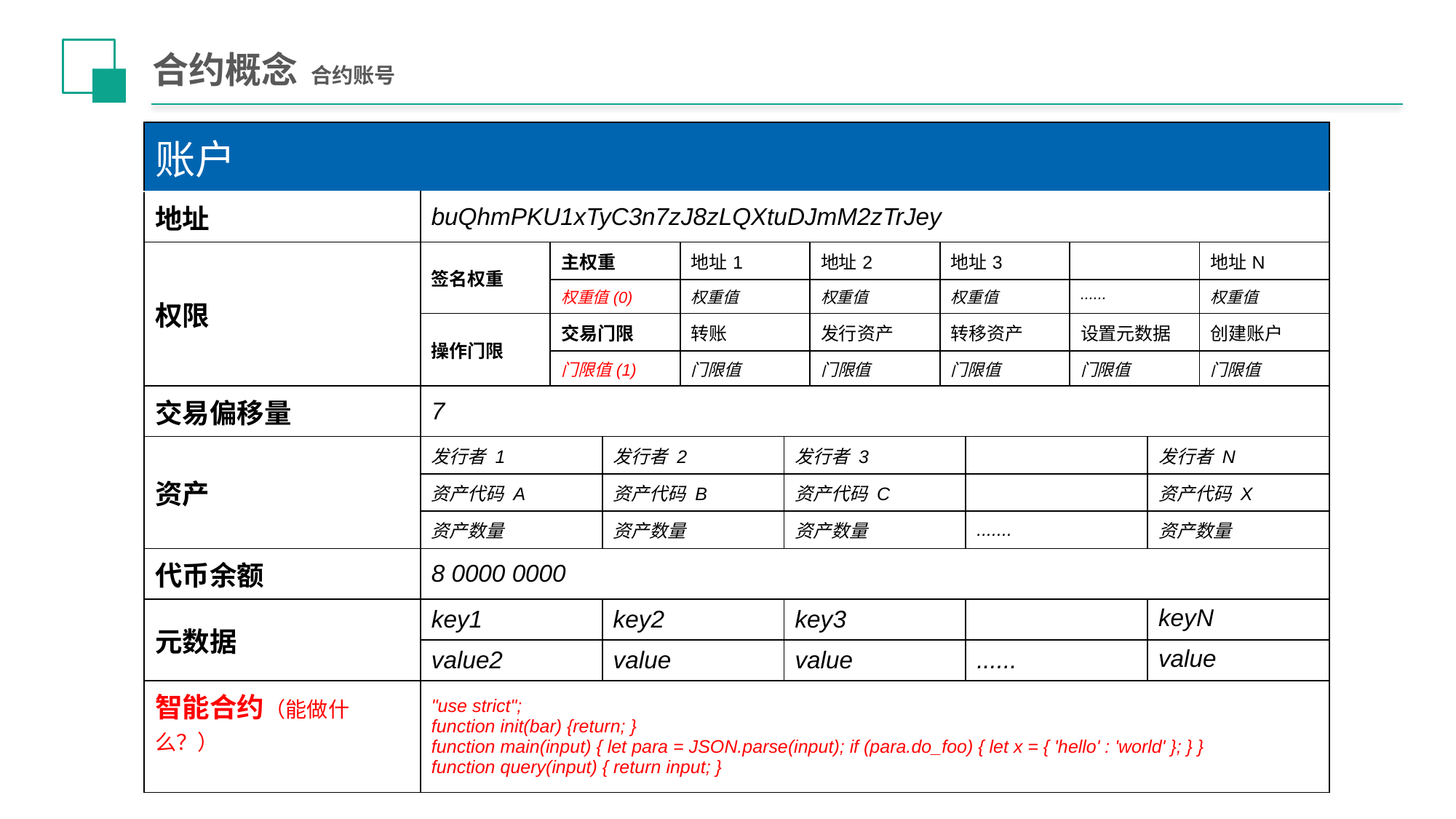

# 合约概念 合约账号
| 账户 |  |  |  |  |  |  |  |  |  |  |  |
| --- | --- | --- | --- | --- | --- | --- | --- | --- | --- | --- | --- |
| 地址 | buQhmPKU1xTyC3n7zJ8zLQXtuDJmM2zTrJey |  |  |  |  |  |  |  |  |  |  |
| 权限 | 签名权重 | 主权重 |  | 地址1 |  | 地址2 | 地址3 |  |  |  | 地址N |
|  |  | 权重值(0) |  | 权重值 |  | 权重值 | 权重值 |  | ...... |  | 权重值 |
|  | 操作门限 | 交易门限 |  | 转账 |  | 发行资产 | 转移资产 |  | 设置元数据 |  | 创建账户 |
|  |  | 门限值(1) |  | 门限值 |  | 门限值 | 门限值 |  | 门限值 |  | 门限值 |
| 交易偏移量 | 7 |  |  |  |  |  |  |  |  |  |  |
| 资产 | 发行者 1 |  | 发行者 2 |  | 发行者 3 |  |  |  |  | 发行者 N |  |
|  | 资产代码 A |  | 资产代码 B |  | 资产代码 C |  |  |  |  | 资产代码 X |  |
|  | 资产数量 |  | 资产数量 |  | 资产数量 |  |  | ....... |  | 资产数量 |  |
| 代币余额 | 8 0000 0000 |  |  |  |  |  |  |  |  |  |  |
| 元数据 | key1 |  | key2 |  | key3 |  |  |  |  | keyN |  |
|  | value2 |  | value |  | value |  |  | ...... |  | value |  |
| 智能合约（能做什么？） | "use strict"; function init(bar) {return; } function main(input) { let para = JSON.parse(input); if (para.do\_foo) { let x = { 'hello' : 'world' }; } } function query(input) { return input; } |  |  |  |  |  |  |  |  |  |  |